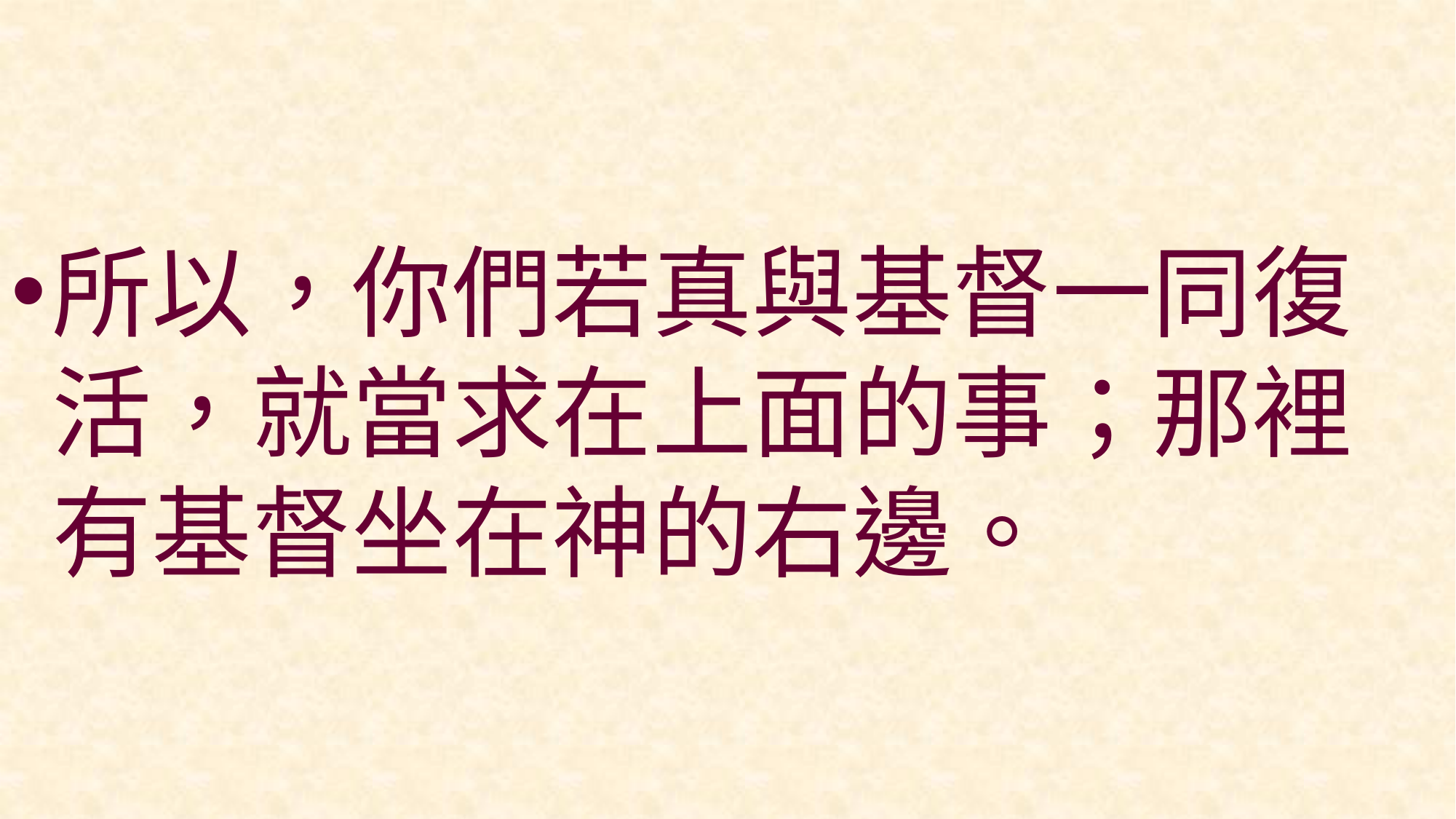

所以，你們若真與基督一同復活，就當求在上面的事；那裡有基督坐在神的右邊。